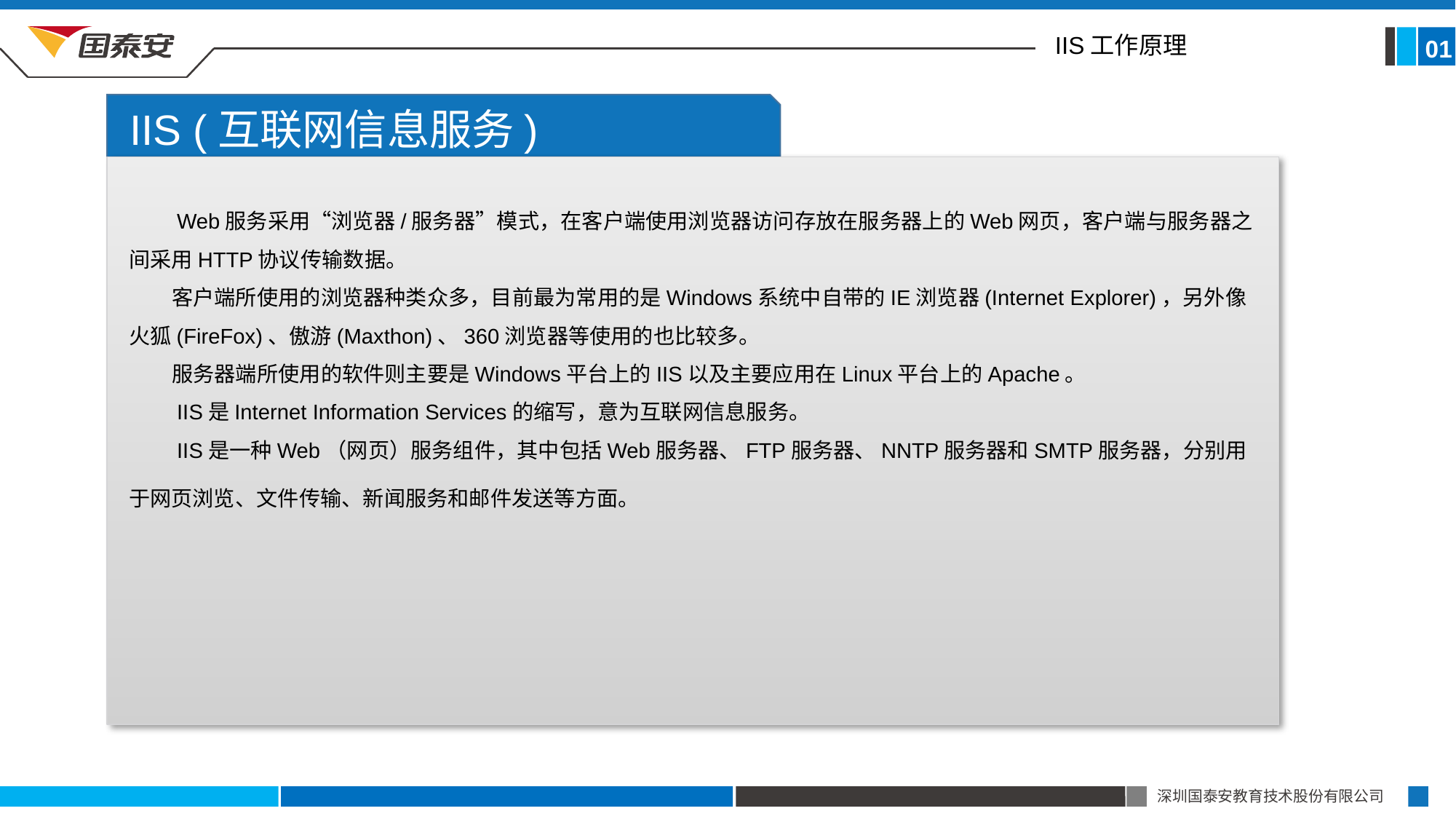

01
IIS工作原理

 IIS (互联网信息服务)

        Web服务采用“浏览器/服务器”模式，在客户端使用浏览器访问存放在服务器上的Web网页，客户端与服务器之间采用HTTP协议传输数据。
        客户端所使用的浏览器种类众多，目前最为常用的是Windows系统中自带的IE浏览器(Internet Explorer)，另外像火狐(FireFox)、傲游(Maxthon)、360浏览器等使用的也比较多。
        服务器端所使用的软件则主要是Windows平台上的IIS以及主要应用在Linux平台上的Apache。
        IIS是Internet Information Services的缩写，意为互联网信息服务。
        IIS是一种Web（网页）服务组件，其中包括Web服务器、FTP服务器、NNTP服务器和SMTP服务器，分别用于网页浏览、文件传输、新闻服务和邮件发送等方面。